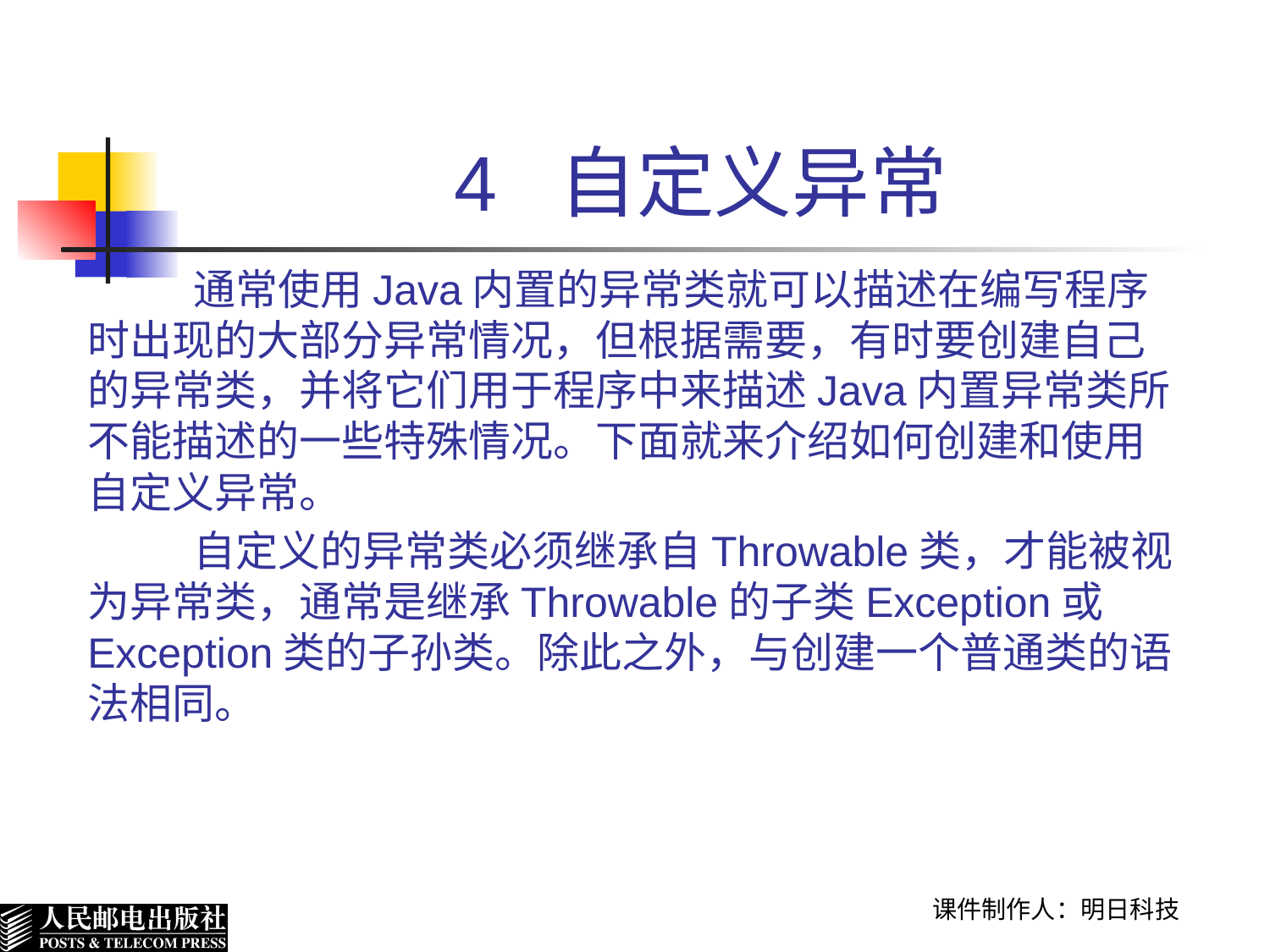

# 4  自定义异常
通常使用Java内置的异常类就可以描述在编写程序时出现的大部分异常情况，但根据需要，有时要创建自己的异常类，并将它们用于程序中来描述Java内置异常类所不能描述的一些特殊情况。下面就来介绍如何创建和使用自定义异常。
自定义的异常类必须继承自Throwable类，才能被视为异常类，通常是继承Throwable的子类Exception或Exception类的子孙类。除此之外，与创建一个普通类的语法相同。

课件制作人：明日科技